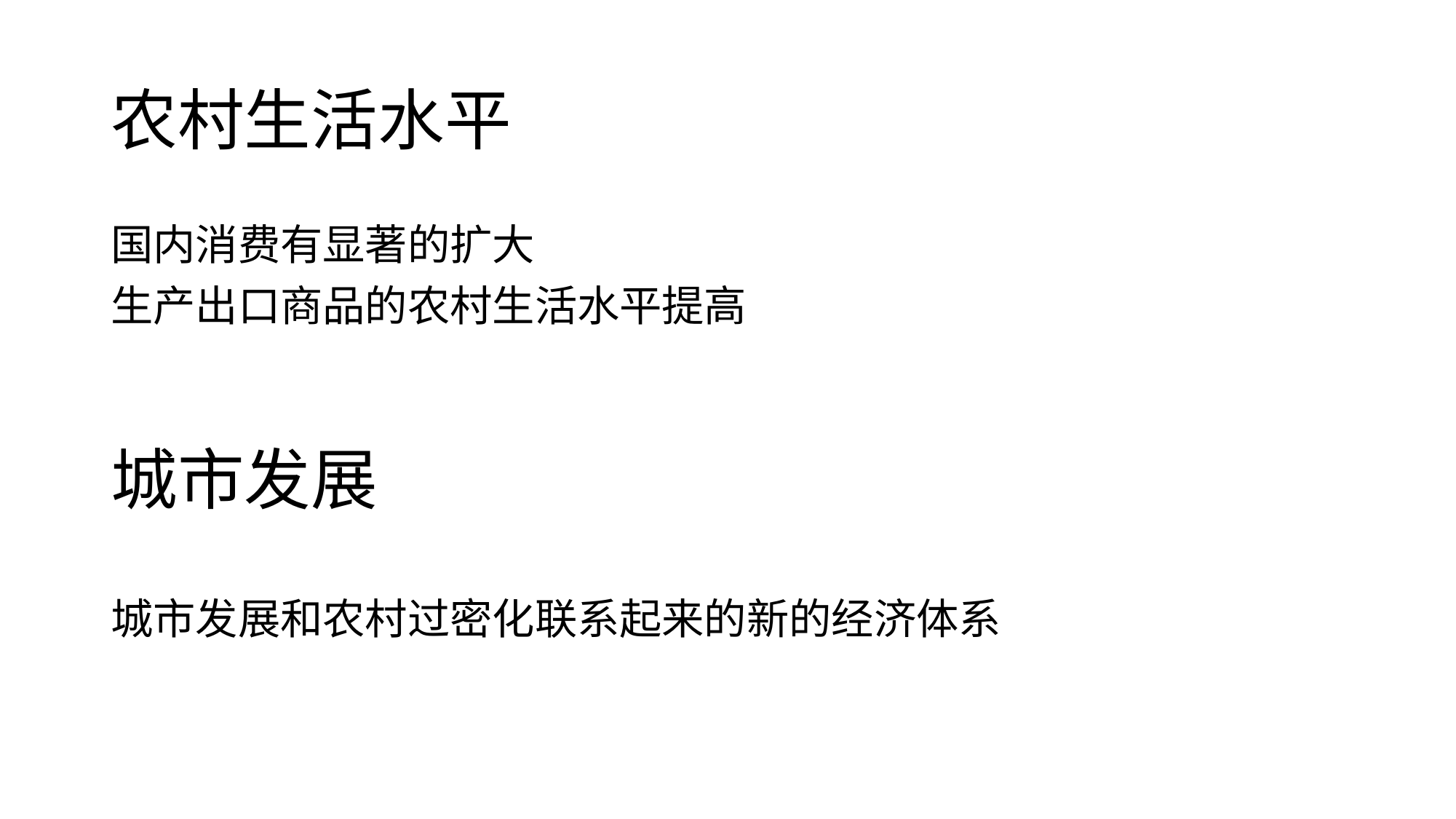

# 农村生活水平
国内消费有显著的扩大
生产出口商品的农村生活水平提高
城市发展
城市发展和农村过密化联系起来的新的经济体系